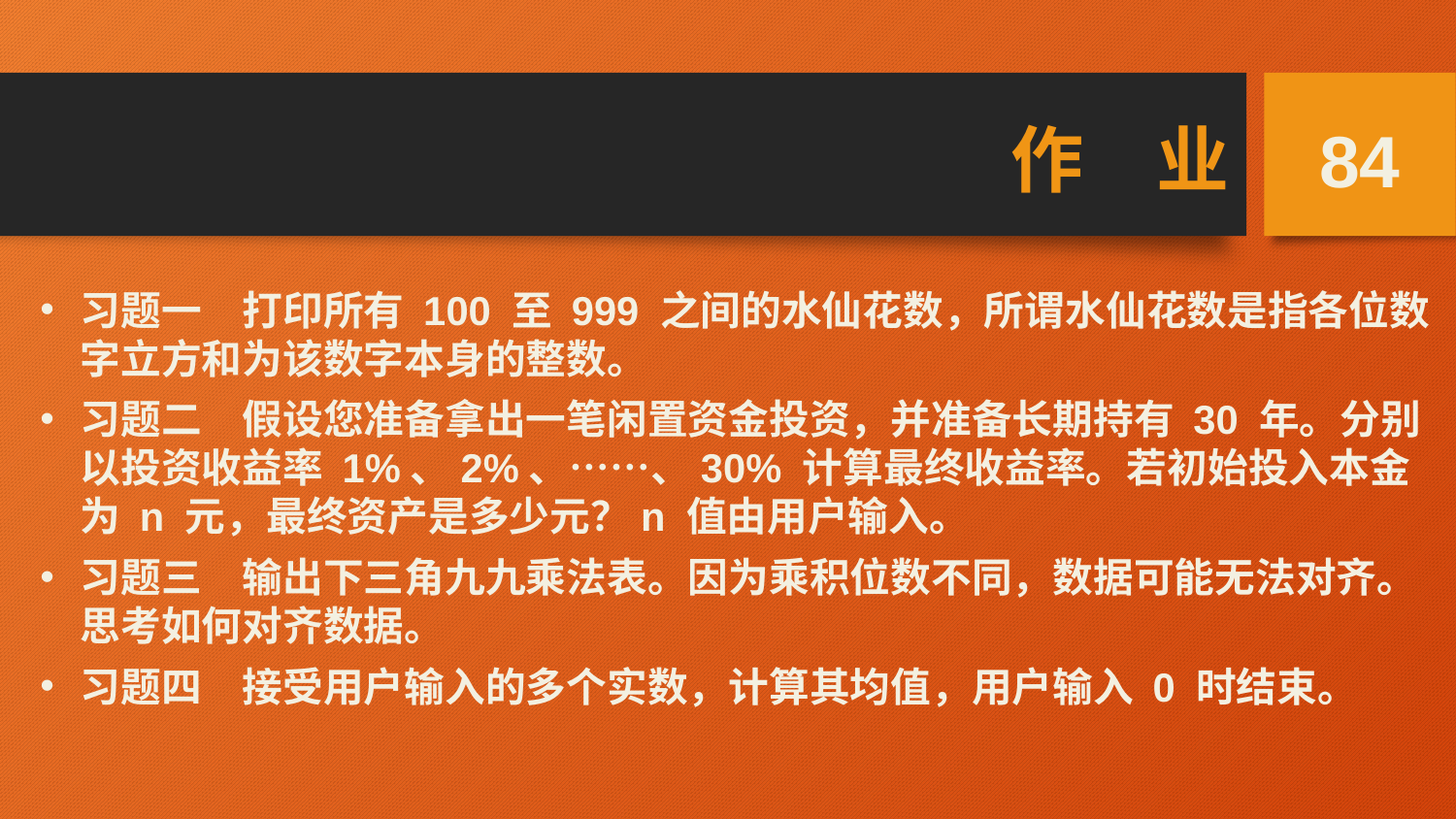

# 作　业
84
习题一　打印所有 100 至 999 之间的水仙花数，所谓水仙花数是指各位数字立方和为该数字本身的整数。
习题二　假设您准备拿出一笔闲置资金投资，并准备长期持有 30 年。分别以投资收益率 1%、2%、……、30% 计算最终收益率。若初始投入本金为 n 元，最终资产是多少元？n 值由用户输入。
习题三　输出下三角九九乘法表。因为乘积位数不同，数据可能无法对齐。思考如何对齐数据。
习题四　接受用户输入的多个实数，计算其均值，用户输入 0 时结束。